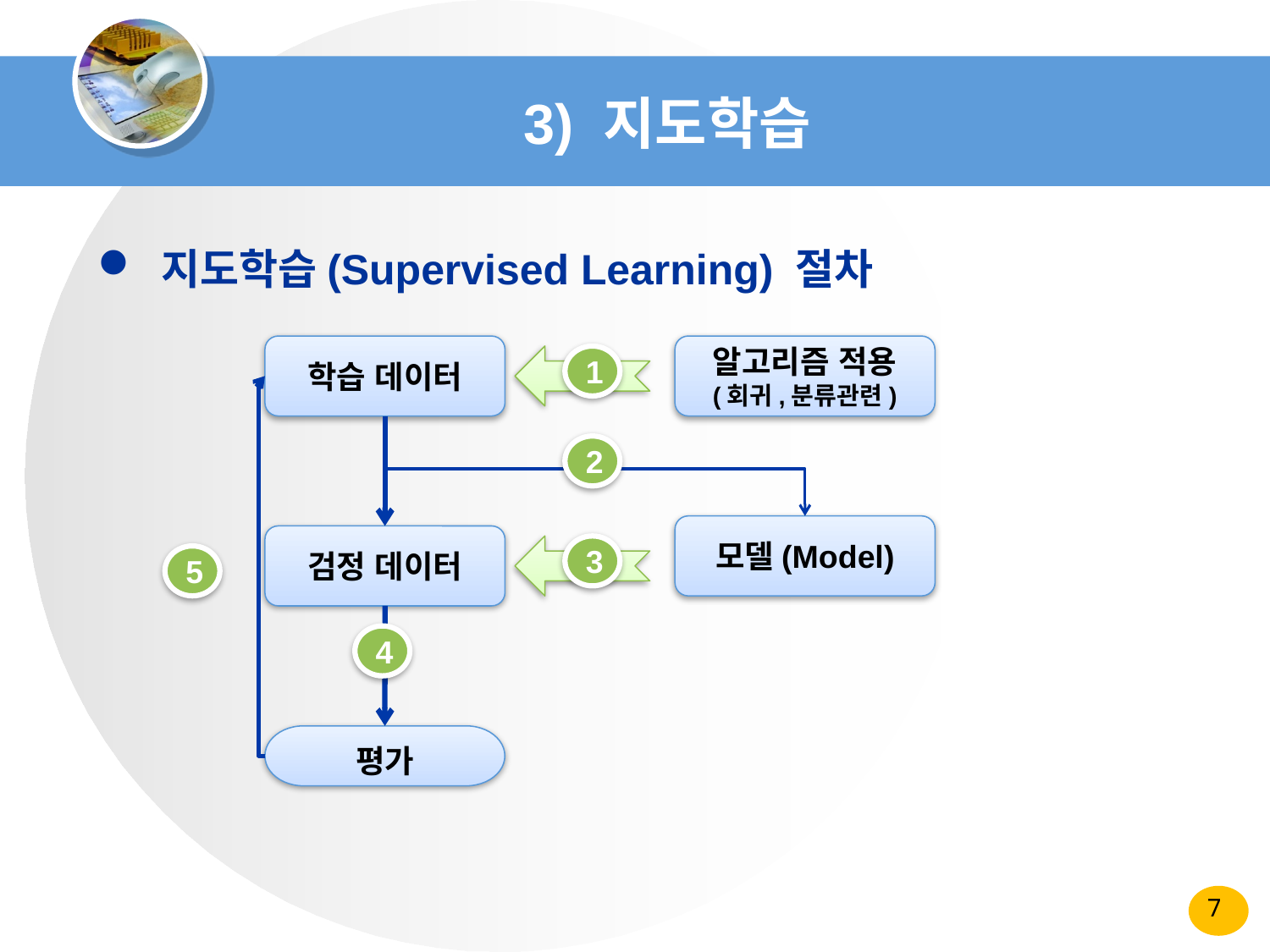

# 3) 지도학습
지도학습(Supervised Learning) 절차
학습 데이터
알고리즘 적용
(회귀,분류관련)

1
2
모델(Model)
검정 데이터

3
5
4
평가
7